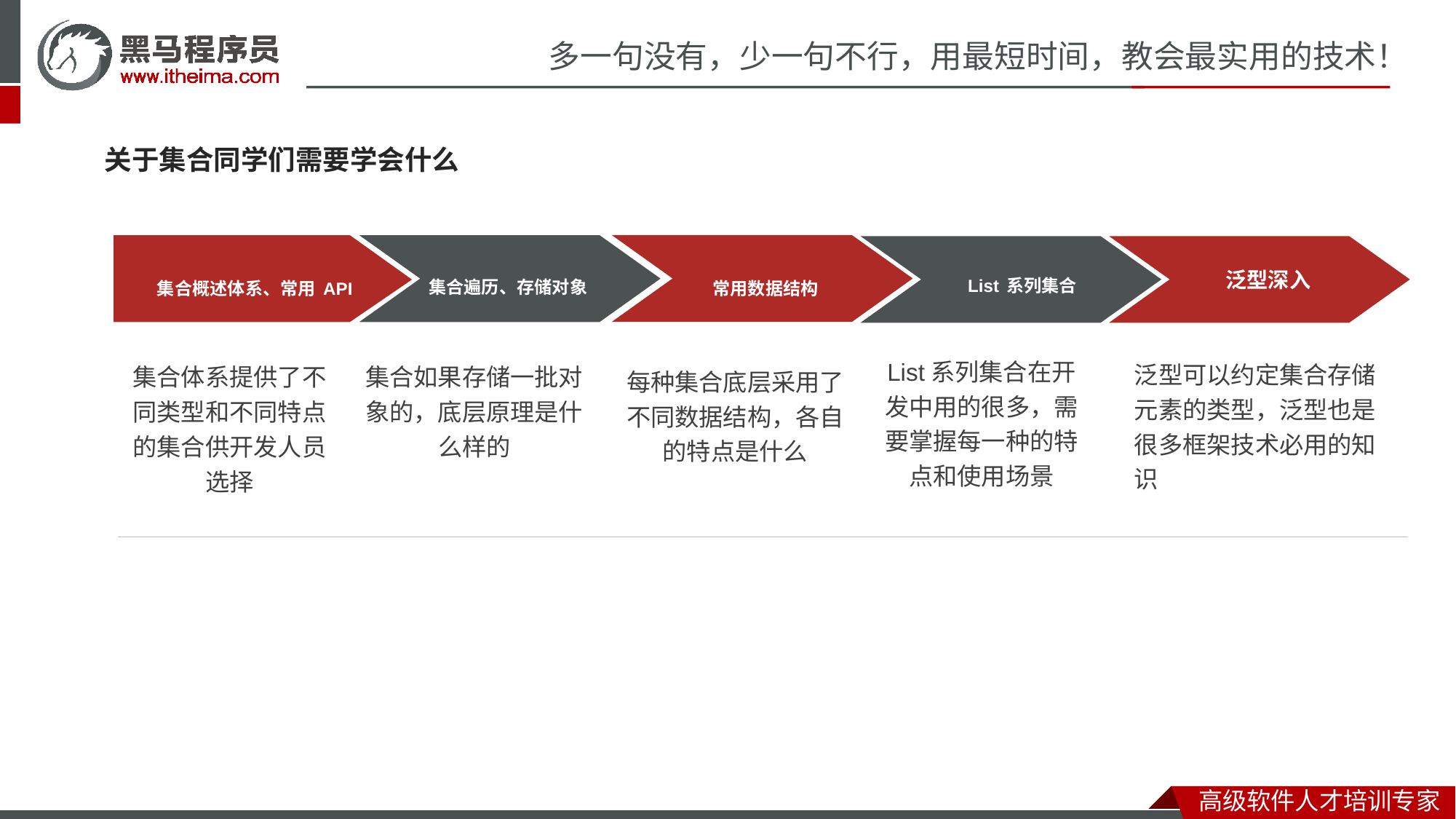

关于集合同学们需要学会什么

泛型深入
集合遍历、存储对象
集合概述体系、常用API
常用数据结构
List系列集合
List系列集合在开发中用的很多，需要掌握每一种的特点和使用场景
泛型可以约定集合存储元素的类型，泛型也是很多框架技术必用的知识
集合体系提供了不同类型和不同特点的集合供开发人员选择
集合如果存储一批对象的，底层原理是什么样的
每种集合底层采用了不同数据结构，各自的特点是什么